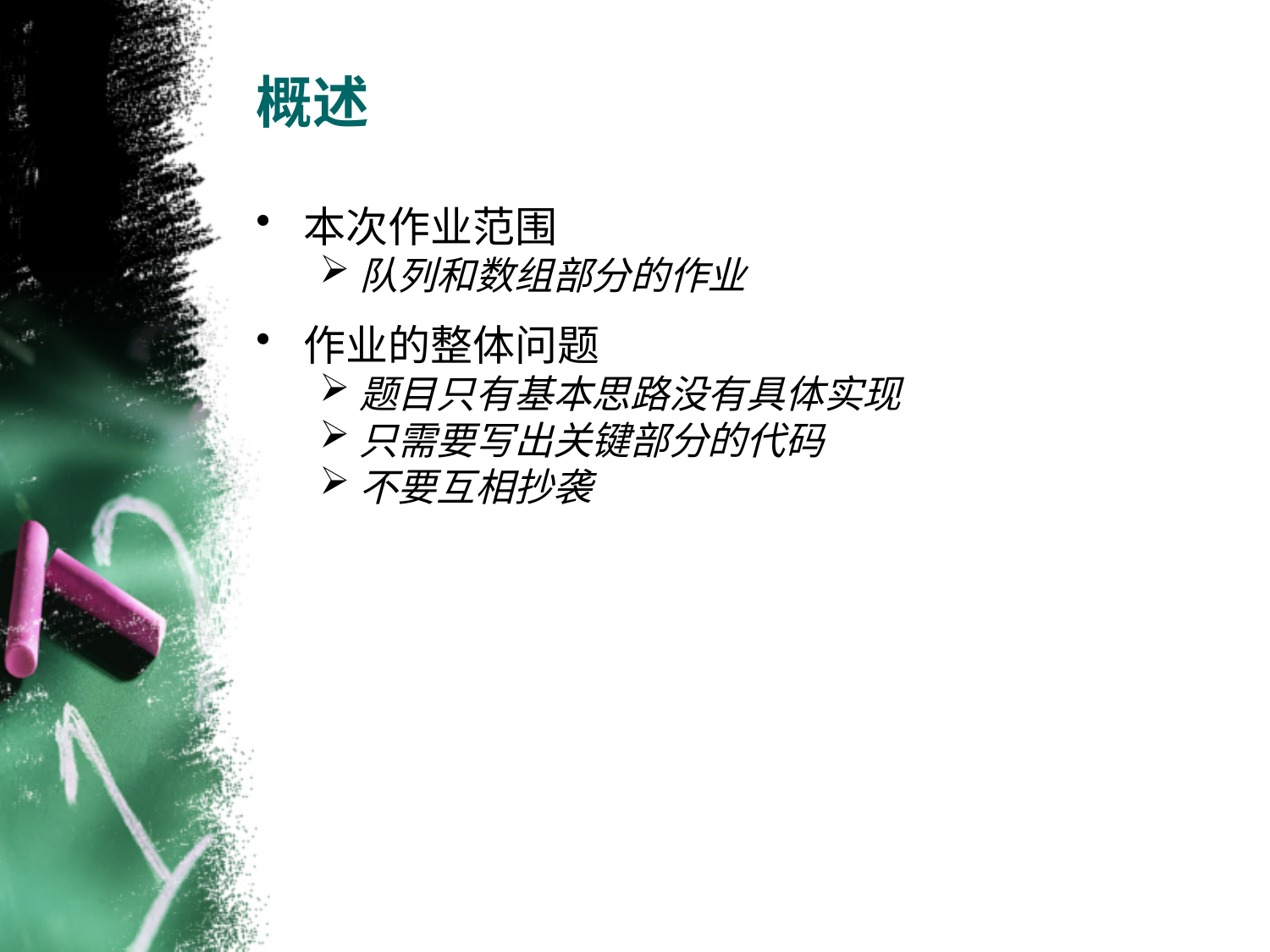

# 概述
本次作业范围
队列和数组部分的作业
作业的整体问题
题目只有基本思路没有具体实现
只需要写出关键部分的代码
不要互相抄袭